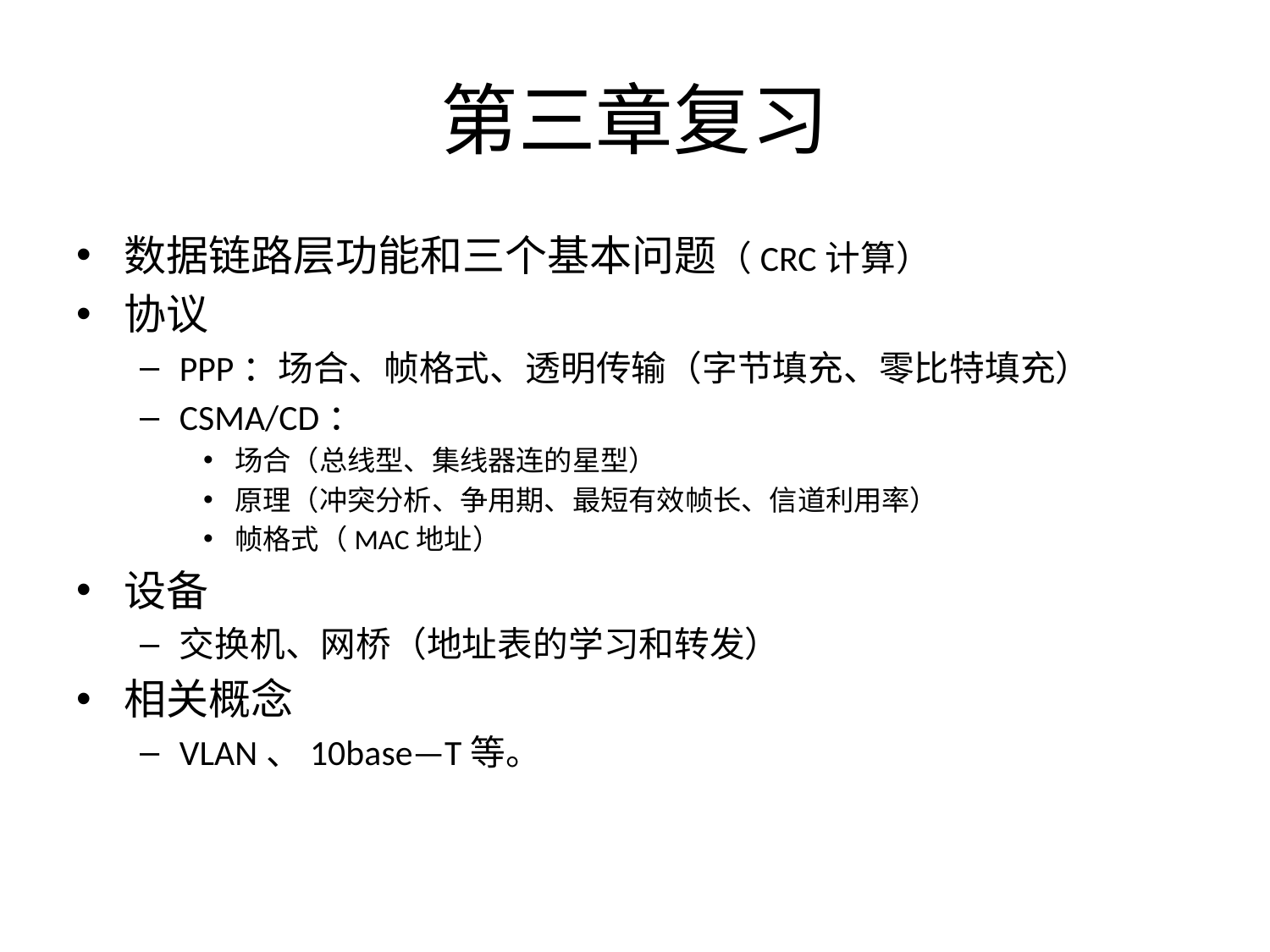

# 第三章复习
数据链路层功能和三个基本问题（CRC计算）
协议
PPP：场合、帧格式、透明传输（字节填充、零比特填充）
CSMA/CD：
场合（总线型、集线器连的星型）
原理（冲突分析、争用期、最短有效帧长、信道利用率）
帧格式（MAC地址）
设备
交换机、网桥（地址表的学习和转发）
相关概念
VLAN、10base—T等。